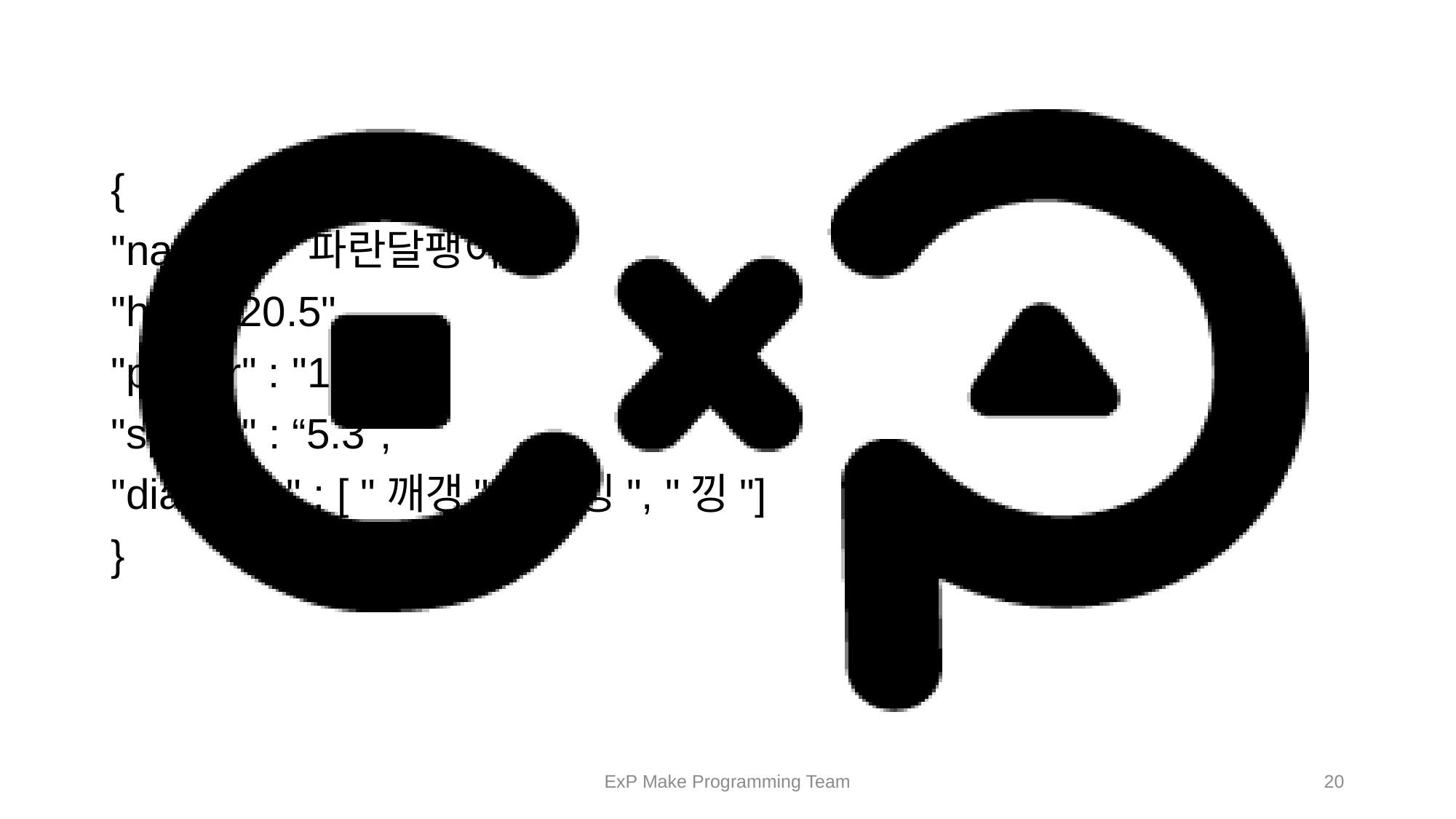

#
{
"name" : "파란달팽이",
"hp" : "20.5",
"power" : "10",
"speed" : “5.3",
"dialogue" : [ "깨갱", "끼깅", "낑"]
}

ExP Make Programming Team
20